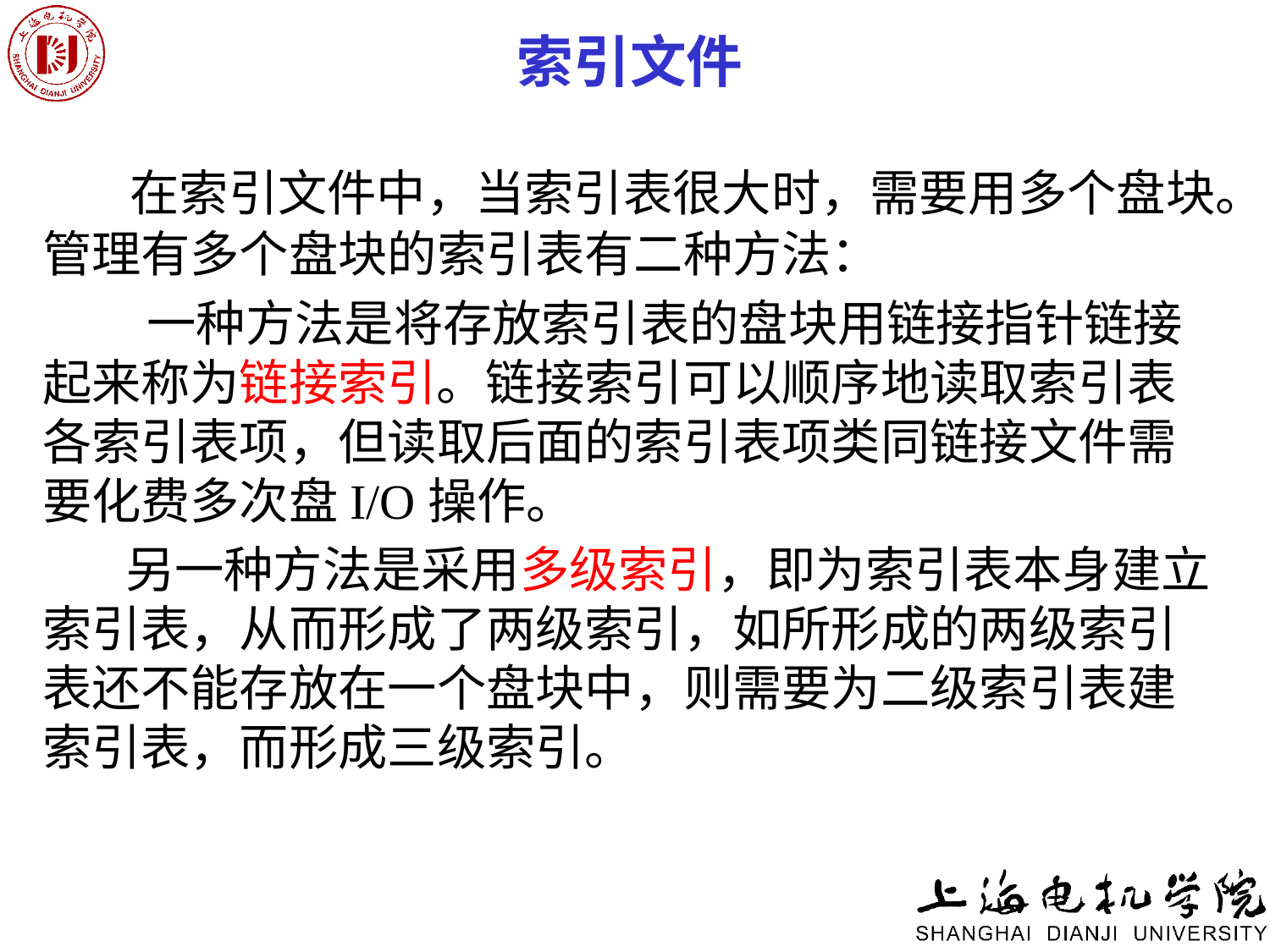

#
索引文件
  在索引文件中，当索引表很大时，需要用多个盘块。管理有多个盘块的索引表有二种方法：
    一种方法是将存放索引表的盘块用链接指针链接起来称为链接索引。链接索引可以顺序地读取索引表各索引表项，但读取后面的索引表项类同链接文件需要化费多次盘I/O操作。
  另一种方法是采用多级索引，即为索引表本身建立索引表，从而形成了两级索引，如所形成的两级索引表还不能存放在一个盘块中，则需要为二级索引表建索引表，而形成三级索引。